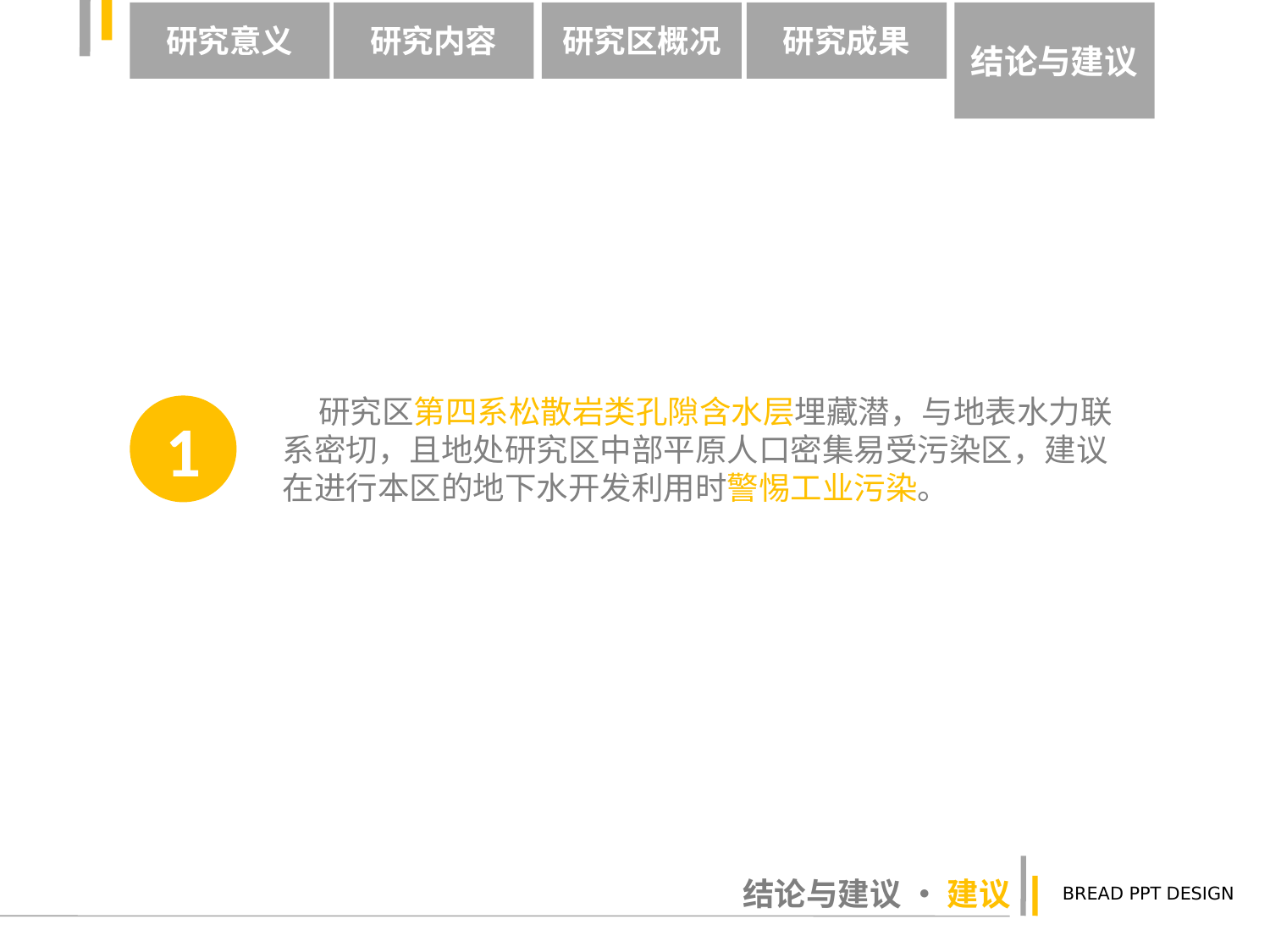

研究意义
研究内容
研究区概况
研究成果
结论与建议
    研究区第四系松散岩类孔隙含水层埋藏潜，与地表水力联系密切，且地处研究区中部平原人口密集易受污染区，建议在进行本区的地下水开发利用时警惕工业污染。
1
结论与建议 • 建议